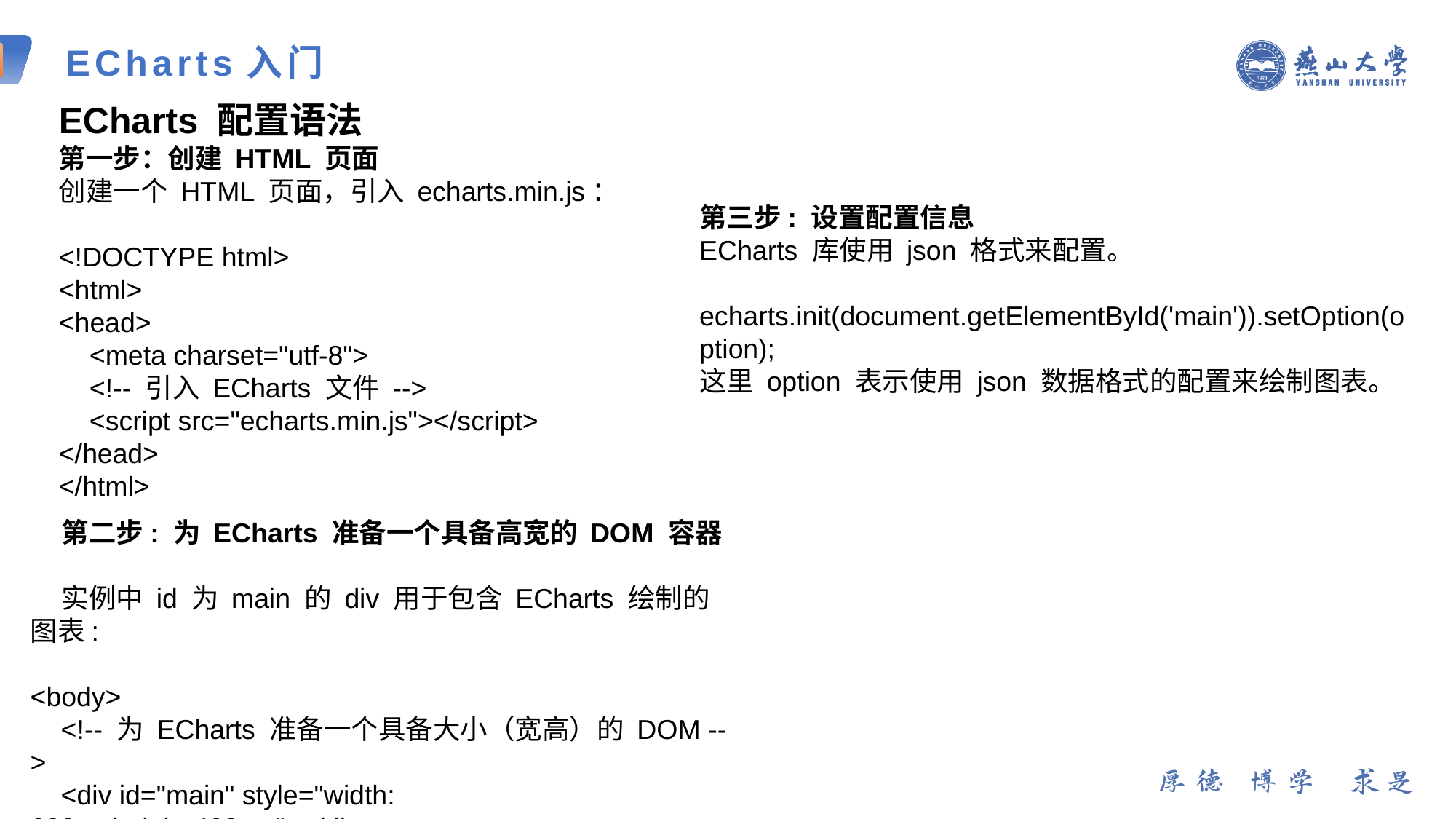

ECharts入门
ECharts 配置语法
第一步：创建 HTML 页面
创建一个 HTML 页面，引入 echarts.min.js：

<!DOCTYPE html>
<html>
<head>
    <meta charset="utf-8">
    <!-- 引入 ECharts 文件 -->
    <script src="echarts.min.js"></script>
</head>
</html>
第三步: 设置配置信息
ECharts 库使用 json 格式来配置。

echarts.init(document.getElementById('main')).setOption(option);
这里 option 表示使用 json 数据格式的配置来绘制图表。
    第二步: 为 ECharts 准备一个具备高宽的 DOM 容器

    实例中 id 为 main 的 div 用于包含 ECharts 绘制的图表:

<body>
    <!-- 为 ECharts 准备一个具备大小（宽高）的 DOM -->
    <div id="main" style="width: 600px;height:400px;"></div>
</body>